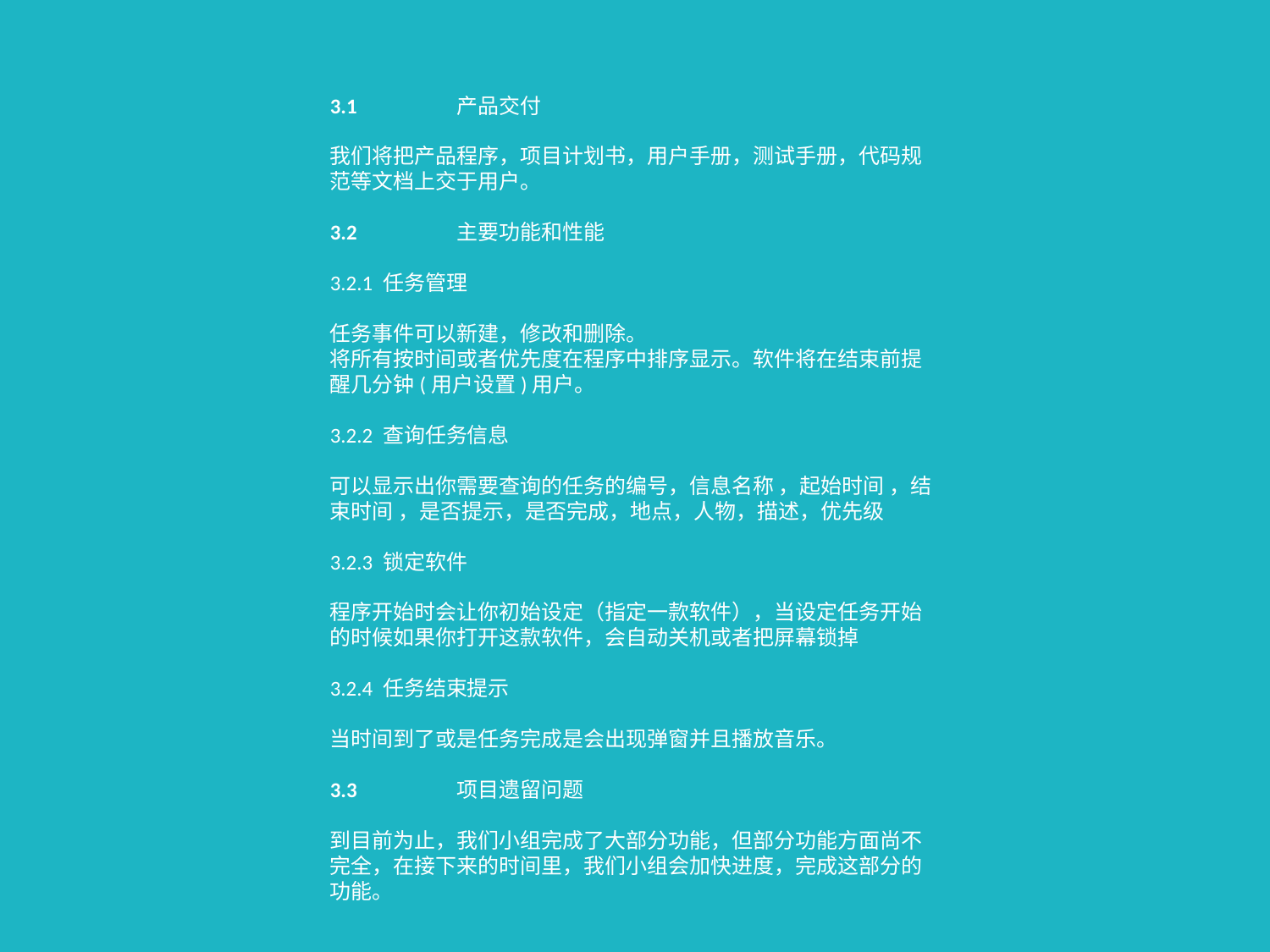

3.1	产品交付

我们将把产品程序，项目计划书，用户手册，测试手册，代码规范等文档上交于用户。

3.2	主要功能和性能

3.2.1 任务管理

任务事件可以新建，修改和删除。
将所有按时间或者优先度在程序中排序显示。软件将在结束前提醒几分钟(用户设置)用户。

3.2.2 查询任务信息

可以显示出你需要查询的任务的编号，信息名称 ，起始时间 ，结束时间 ，是否提示，是否完成，地点，人物，描述，优先级

3.2.3 锁定软件

程序开始时会让你初始设定（指定一款软件），当设定任务开始的时候如果你打开这款软件，会自动关机或者把屏幕锁掉

3.2.4 任务结束提示

当时间到了或是任务完成是会出现弹窗并且播放音乐。

3.3	项目遗留问题

到目前为止，我们小组完成了大部分功能，但部分功能方面尚不完全，在接下来的时间里，我们小组会加快进度，完成这部分的功能。